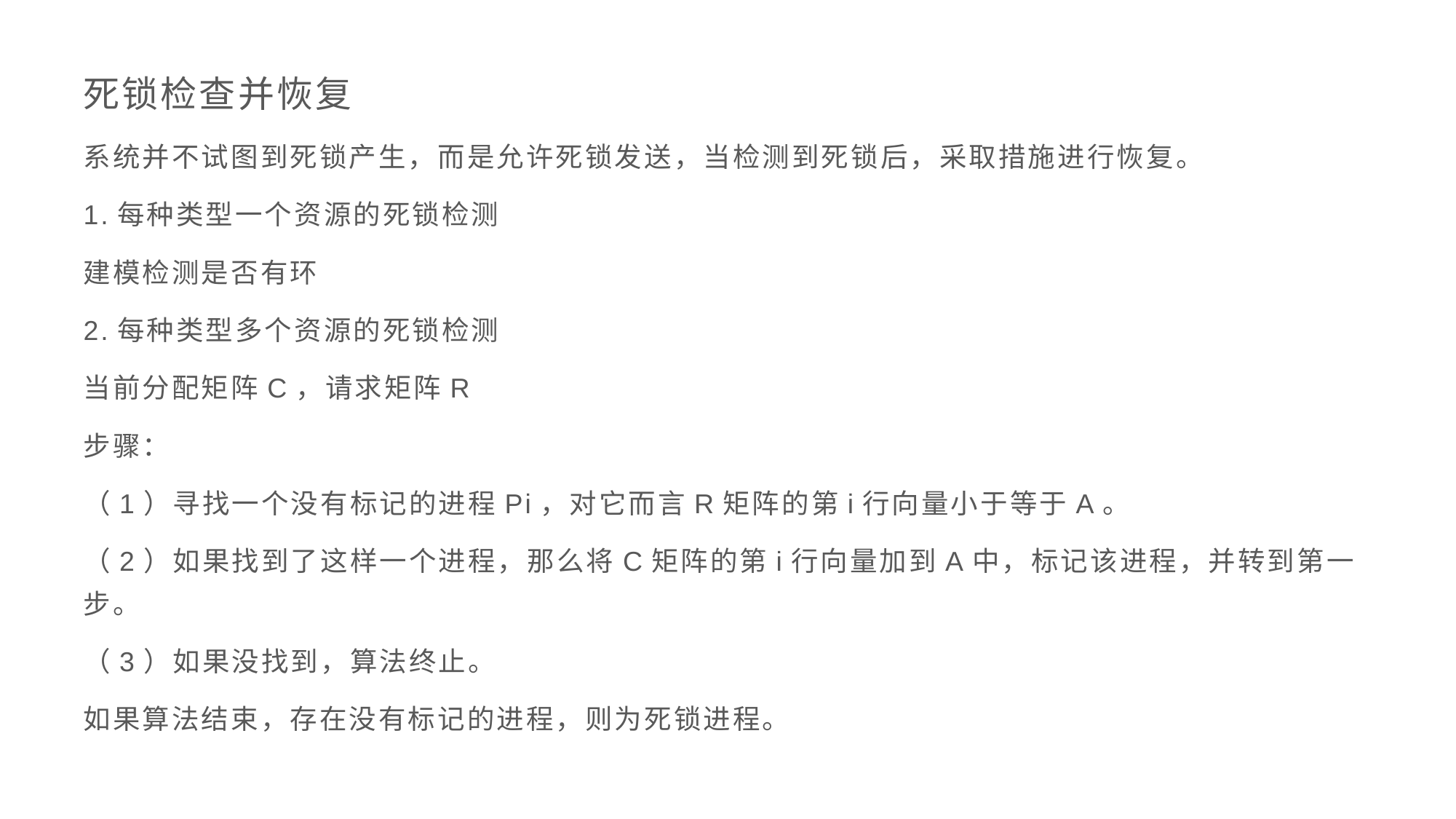

死锁检查并恢复
系统并不试图到死锁产生，而是允许死锁发送，当检测到死锁后，采取措施进行恢复。
1.每种类型一个资源的死锁检测
建模检测是否有环
2.每种类型多个资源的死锁检测
当前分配矩阵C，请求矩阵R
步骤：
（1）寻找一个没有标记的进程Pi，对它而言R矩阵的第i行向量小于等于A。
（2）如果找到了这样一个进程，那么将C矩阵的第i行向量加到A中，标记该进程，并转到第一步。
（3）如果没找到，算法终止。
如果算法结束，存在没有标记的进程，则为死锁进程。